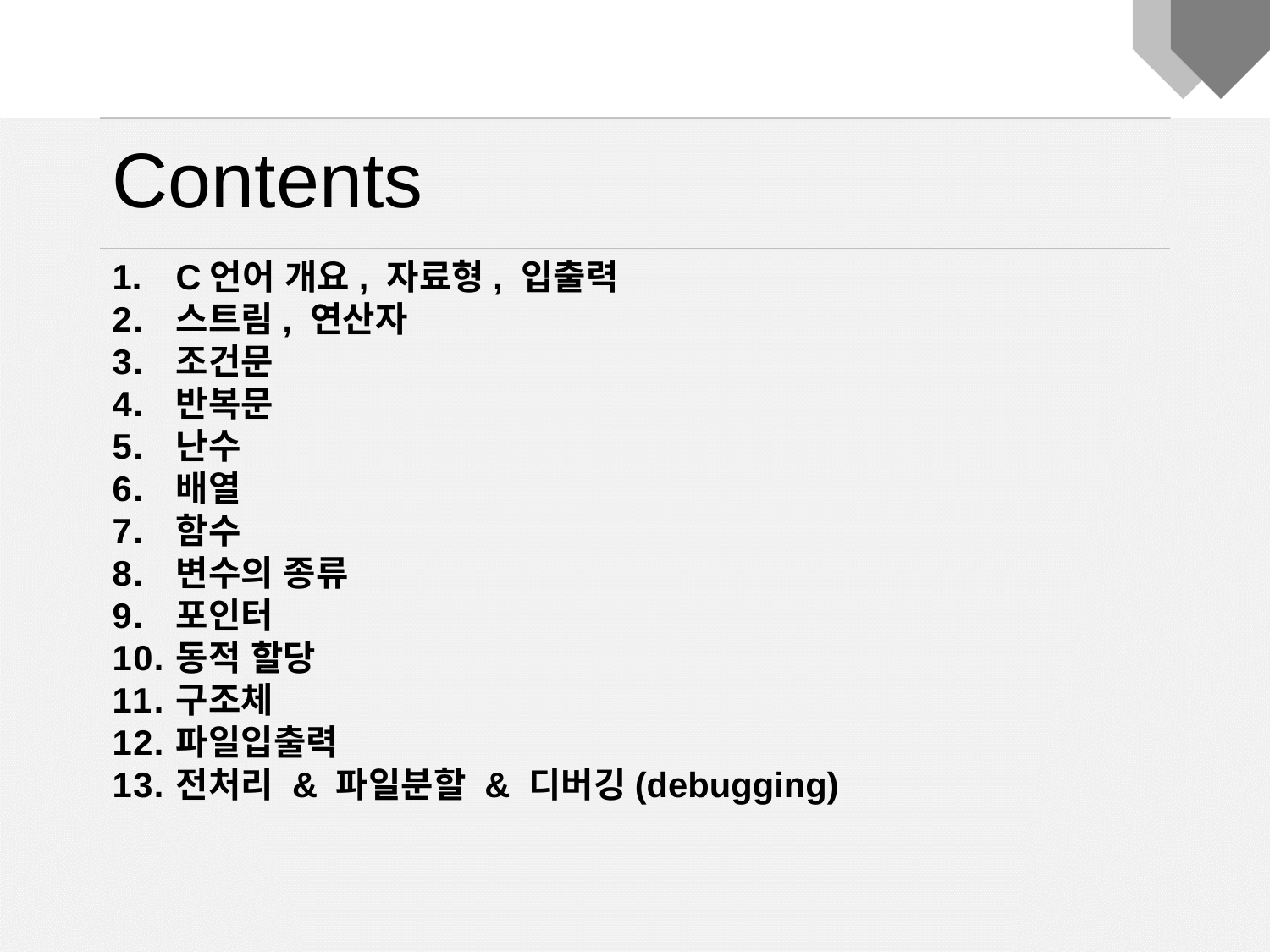

Contents
C언어 개요, 자료형, 입출력
스트림, 연산자
조건문
반복문
난수
배열
함수
변수의 종류
포인터
동적 할당
구조체
파일입출력
전처리 & 파일분할 & 디버깅(debugging)